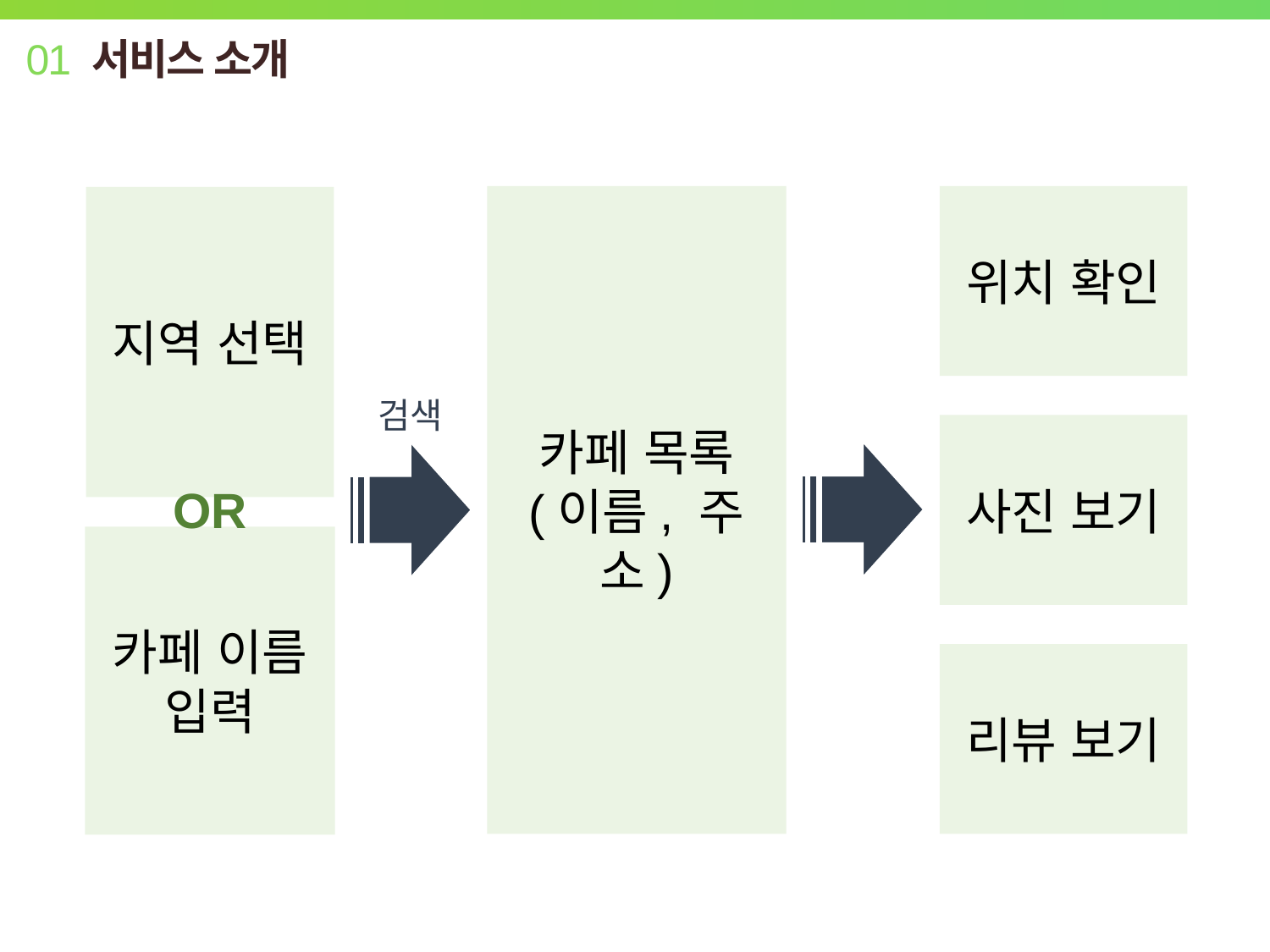

서비스 소개
01
위치 확인
카페 목록
(이름, 주소)
지역 선택
검색
사진 보기

OR
카페 이름
입력
리뷰 보기